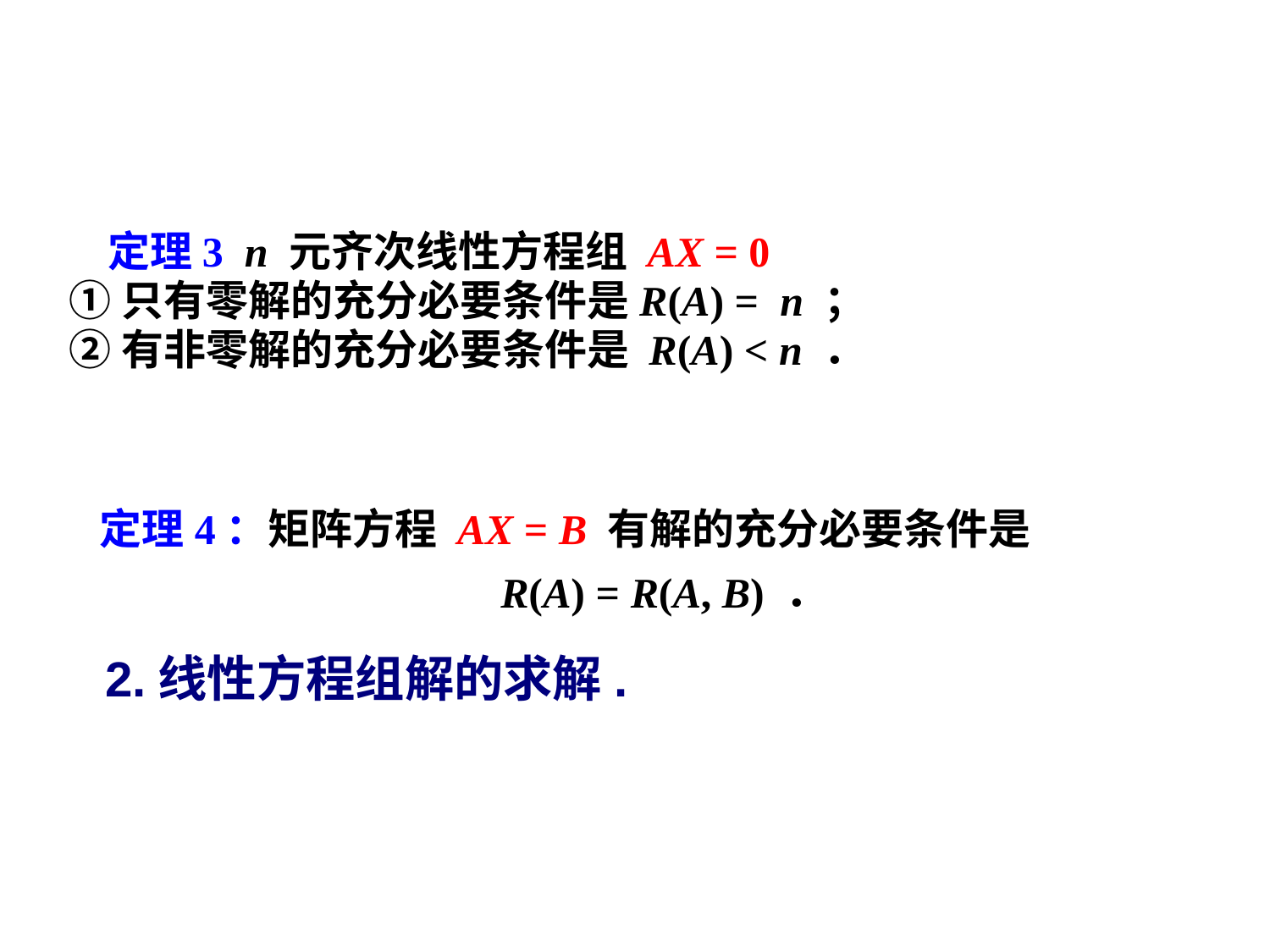

定理3  n 元齐次线性方程组 AX = 0
   ①只有零解的充分必要条件是R(A) =  n ；
   ②有非零解的充分必要条件是 R(A) < n ．
定理4：矩阵方程 AX = B 有解的充分必要条件是
 R(A) = R(A, B) ．
2.线性方程组解的求解.